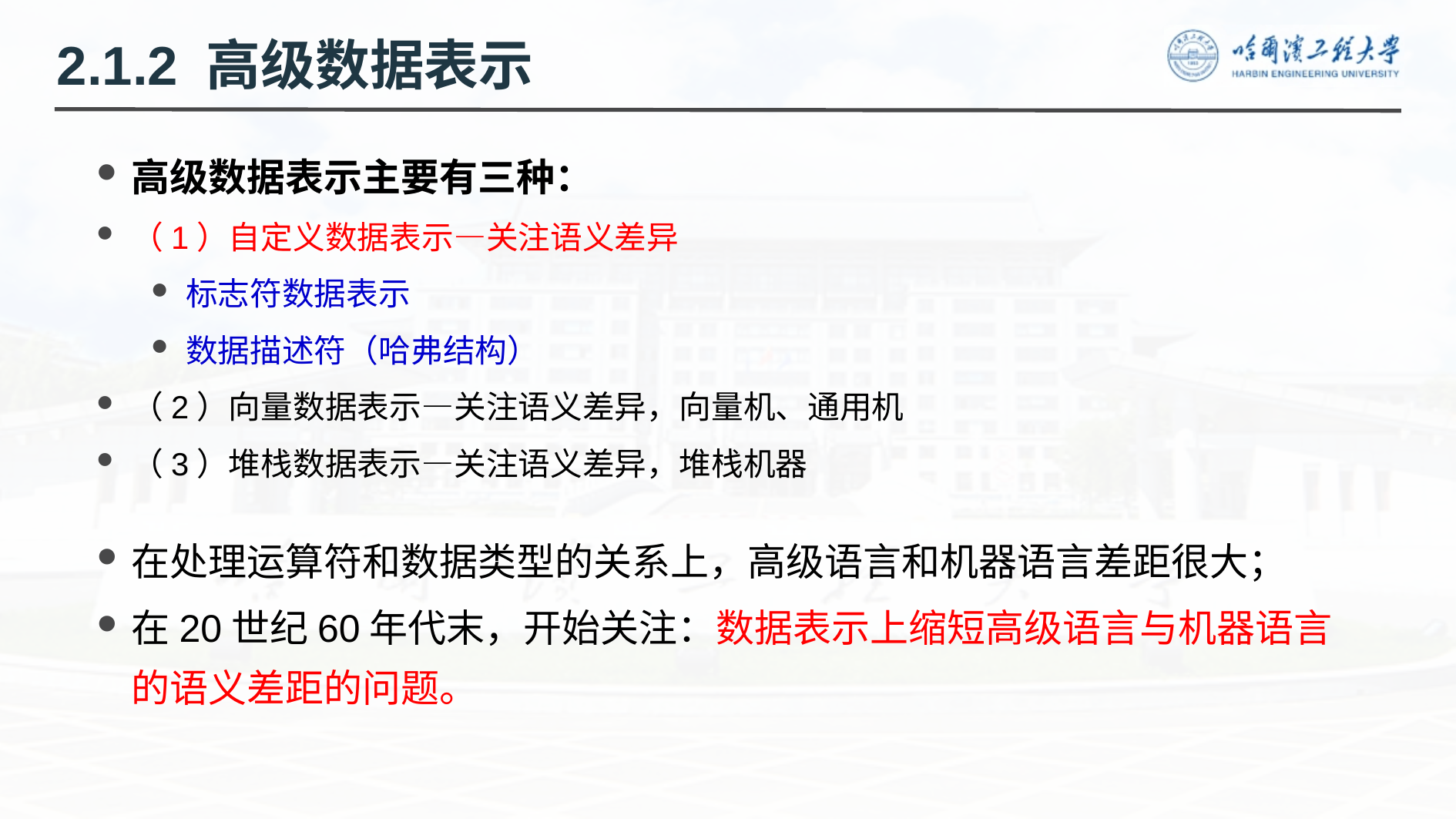

2.1.2 高级数据表示
高级数据表示主要有三种：
（1）自定义数据表示—关注语义差异
标志符数据表示
数据描述符（哈弗结构）
（2）向量数据表示—关注语义差异，向量机、通用机
（3）堆栈数据表示—关注语义差异，堆栈机器
在处理运算符和数据类型的关系上，高级语言和机器语言差距很大；
在20世纪60年代末，开始关注：数据表示上缩短高级语言与机器语言的语义差距的问题。